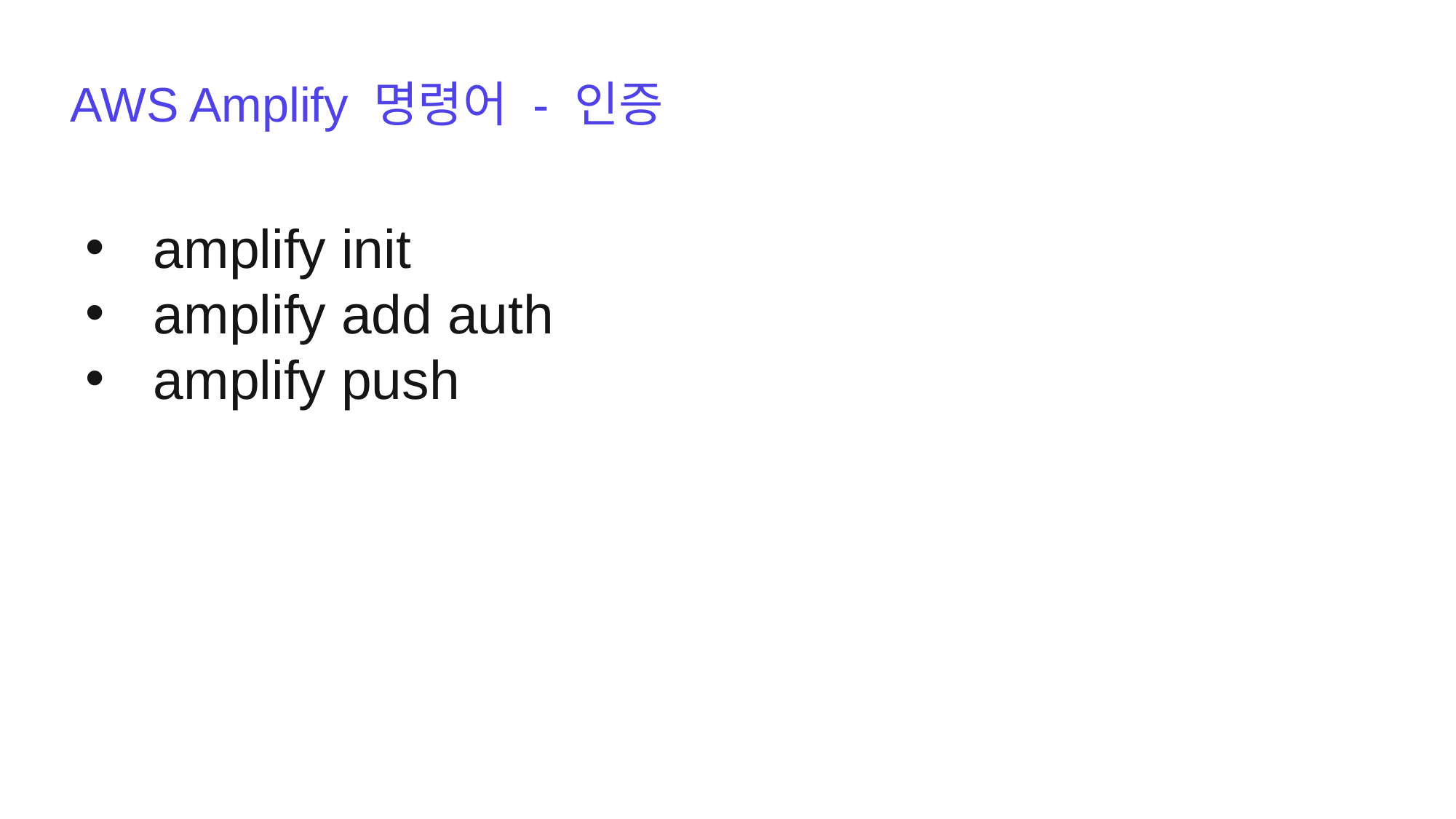

AWS Amplify 명령어 - 인증
amplify init
amplify add auth
amplify push